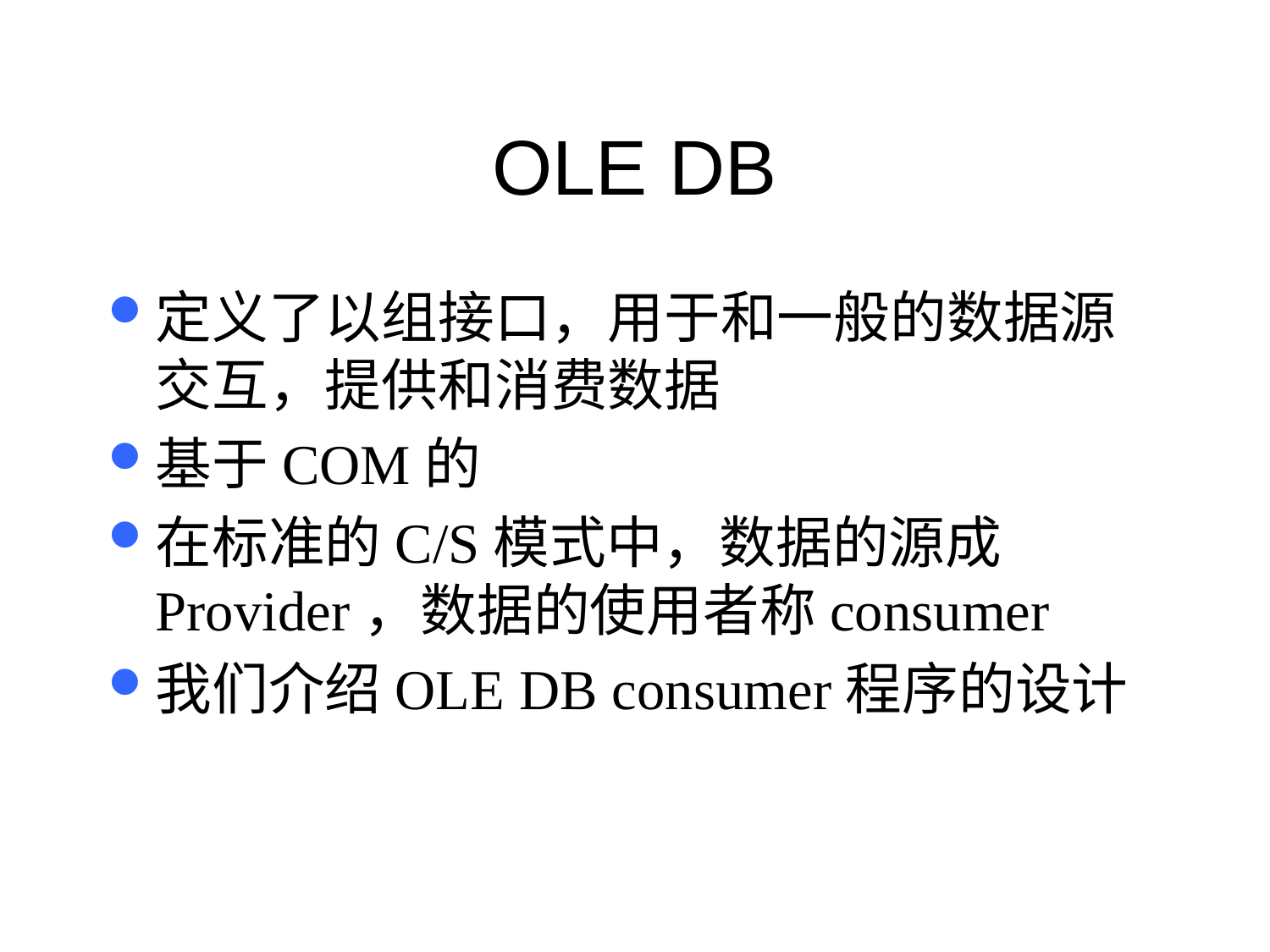

# OLE DB
定义了以组接口，用于和一般的数据源交互，提供和消费数据
基于COM的
在标准的C/S模式中，数据的源成Provider，数据的使用者称consumer
我们介绍OLE DB consumer程序的设计
164